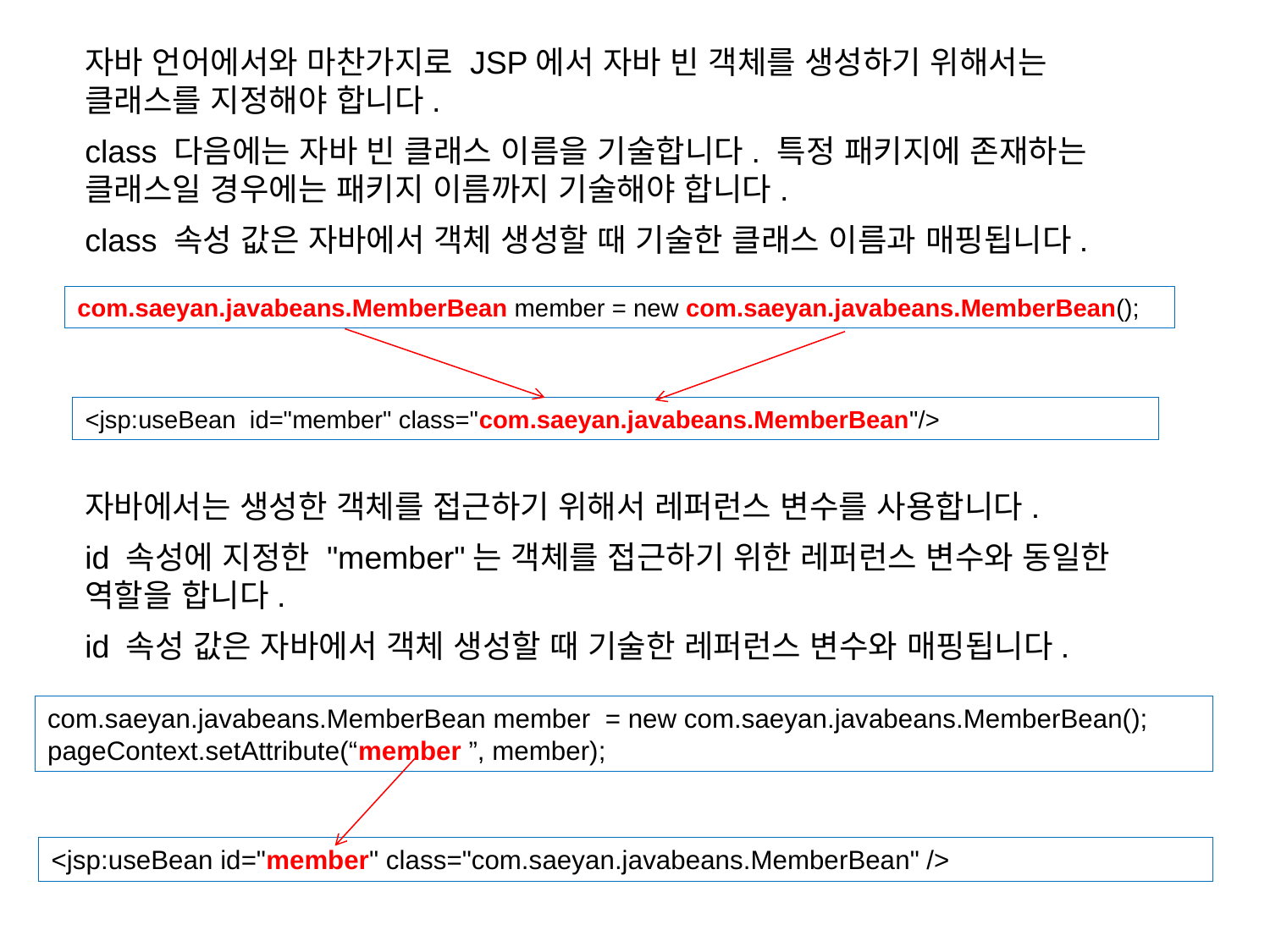

자바 언어에서와 마찬가지로 JSP에서 자바 빈 객체를 생성하기 위해서는 클래스를 지정해야 합니다.

class 다음에는 자바 빈 클래스 이름을 기술합니다. 특정 패키지에 존재하는 클래스일 경우에는 패키지 이름까지 기술해야 합니다.

class 속성 값은 자바에서 객체 생성할 때 기술한 클래스 이름과 매핑됩니다.

자바에서는 생성한 객체를 접근하기 위해서 레퍼런스 변수를 사용합니다.

id 속성에 지정한 "member"는 객체를 접근하기 위한 레퍼런스 변수와 동일한 역할을 합니다.

id 속성 값은 자바에서 객체 생성할 때 기술한 레퍼런스 변수와 매핑됩니다.

com.saeyan.javabeans.MemberBean member = new com.saeyan.javabeans.MemberBean();
<jsp:useBean  id="member" class="com.saeyan.javabeans.MemberBean"/>
com.saeyan.javabeans.MemberBean member  = new com.saeyan.javabeans.MemberBean();
pageContext.setAttribute(“member ”, member);
<jsp:useBean id="member" class="com.saeyan.javabeans.MemberBean" />